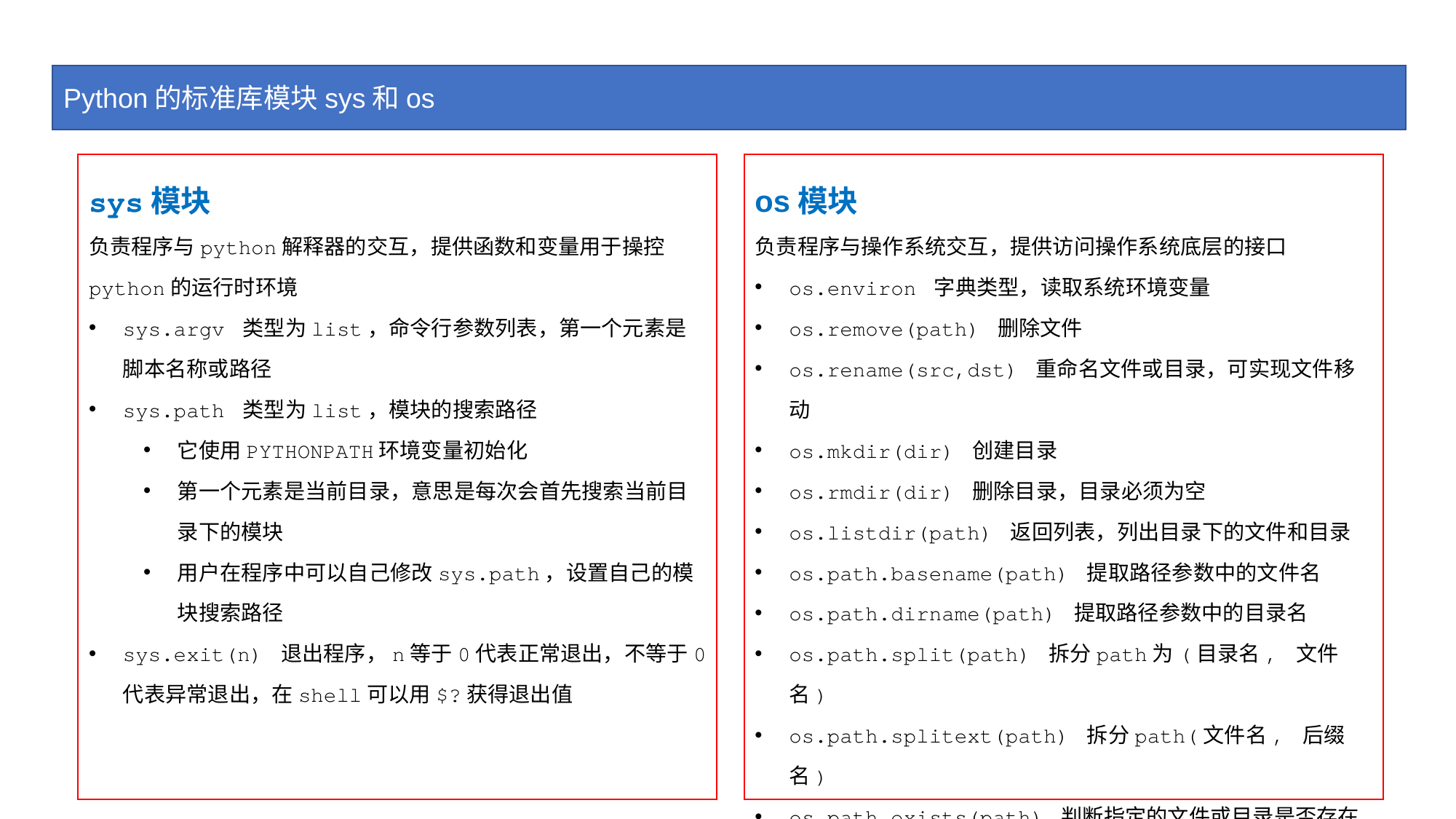

Python的标准库模块sys和os
sys模块
负责程序与python解释器的交互，提供函数和变量用于操控python的运行时环境
sys.argv 类型为list，命令行参数列表，第一个元素是脚本名称或路径
sys.path 类型为list，模块的搜索路径
它使用PYTHONPATH环境变量初始化
第一个元素是当前目录，意思是每次会首先搜索当前目录下的模块
用户在程序中可以自己修改sys.path，设置自己的模块搜索路径
sys.exit(n) 退出程序，n等于0代表正常退出，不等于0代表异常退出，在shell可以用$?获得退出值
os模块
负责程序与操作系统交互，提供访问操作系统底层的接口
os.environ 字典类型，读取系统环境变量
os.remove(path) 删除文件
os.rename(src,dst) 重命名文件或目录，可实现文件移动
os.mkdir(dir) 创建目录
os.rmdir(dir) 删除目录，目录必须为空
os.listdir(path) 返回列表，列出目录下的文件和目录
os.path.basename(path) 提取路径参数中的文件名
os.path.dirname(path) 提取路径参数中的目录名
os.path.split(path) 拆分path为(目录名, 文件名)
os.path.splitext(path) 拆分path(文件名, 后缀名)
os.path.exists(path) 判断指定的文件或目录是否存在
os.path.isdir(path) 判断path参数是否是目录
os.path.isfile(path) 判断path参数是否是普通文件